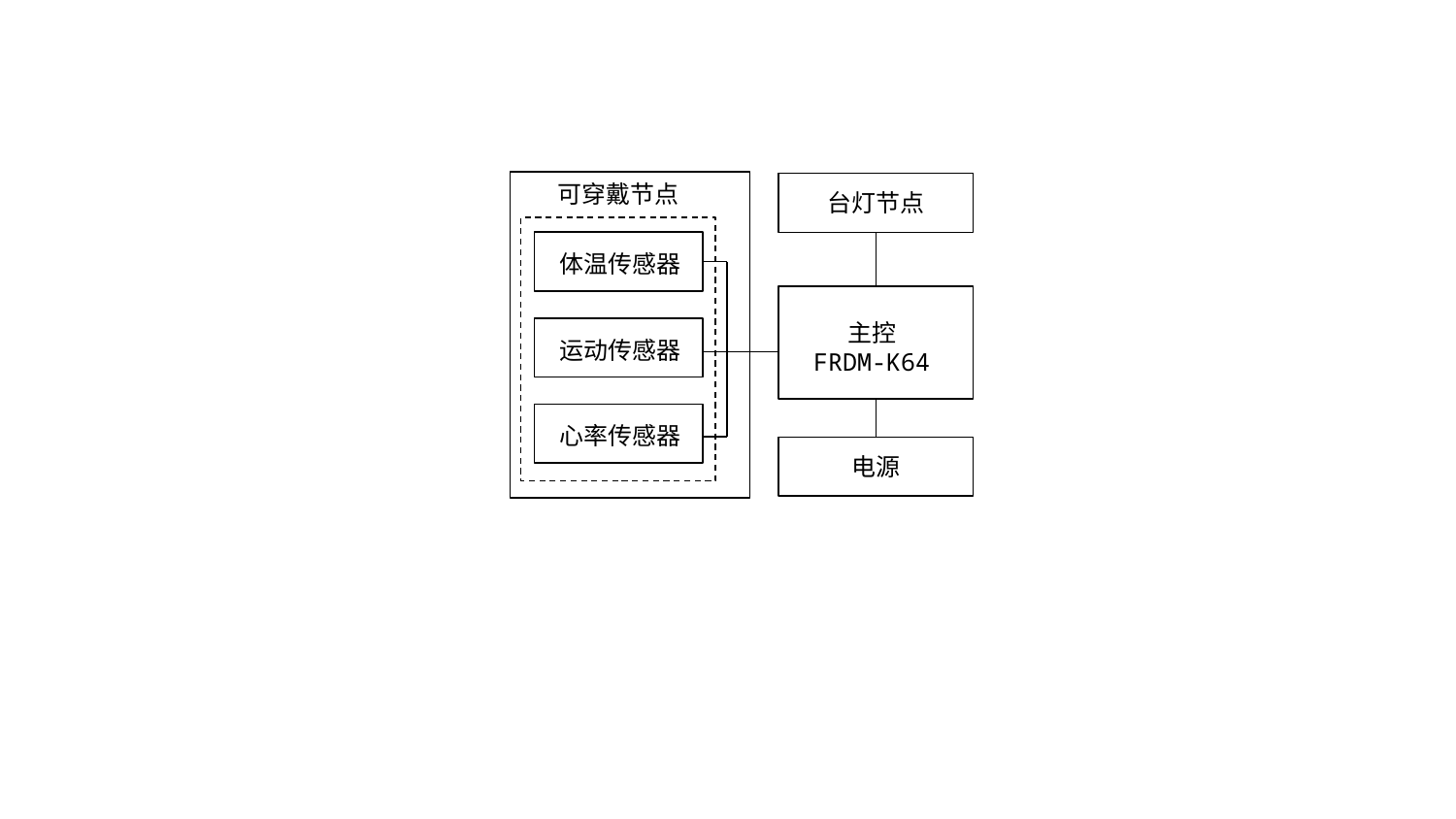

台灯节点

体温传感器

主控
FRDM-K64

运动传感器

心率传感器
可穿戴节点

电源